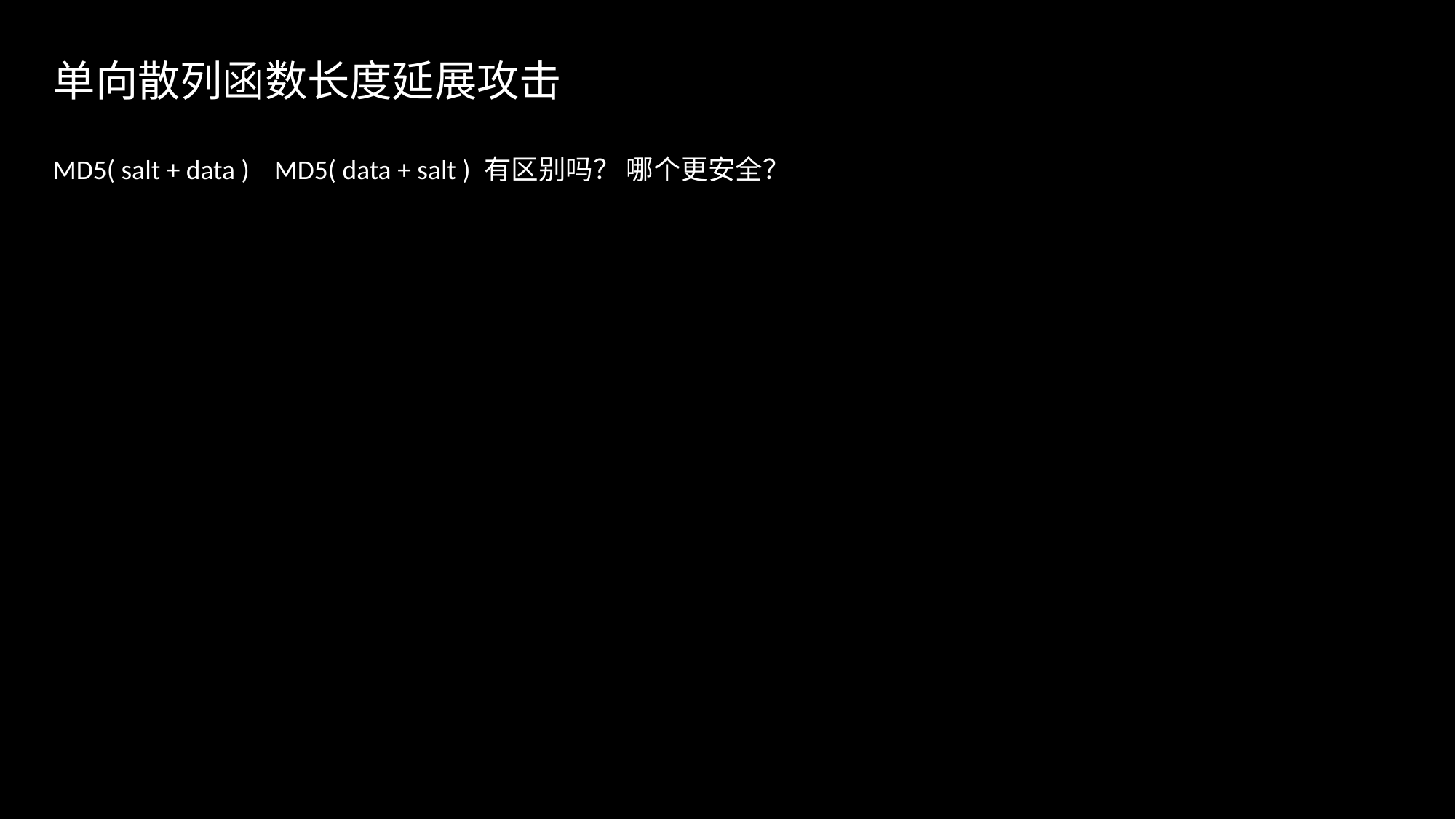

单向散列函数长度延展攻击
MD5( salt + data )    MD5( data + salt ) 有区别吗？ 哪个更安全？